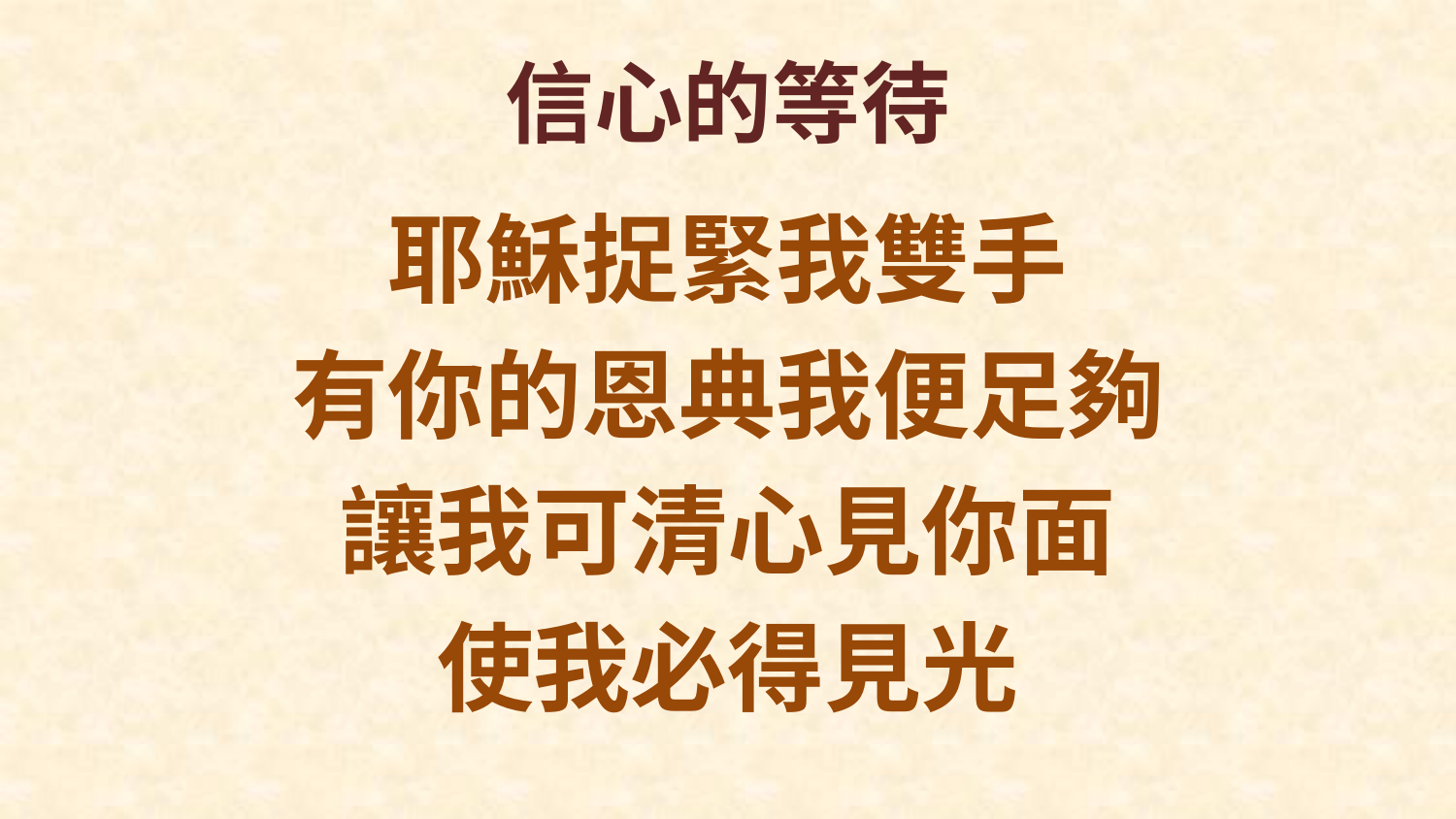

# 信心的等待
耶穌捉緊我雙手
有你的恩典我便足夠
讓我可清心見你面
使我必得見光